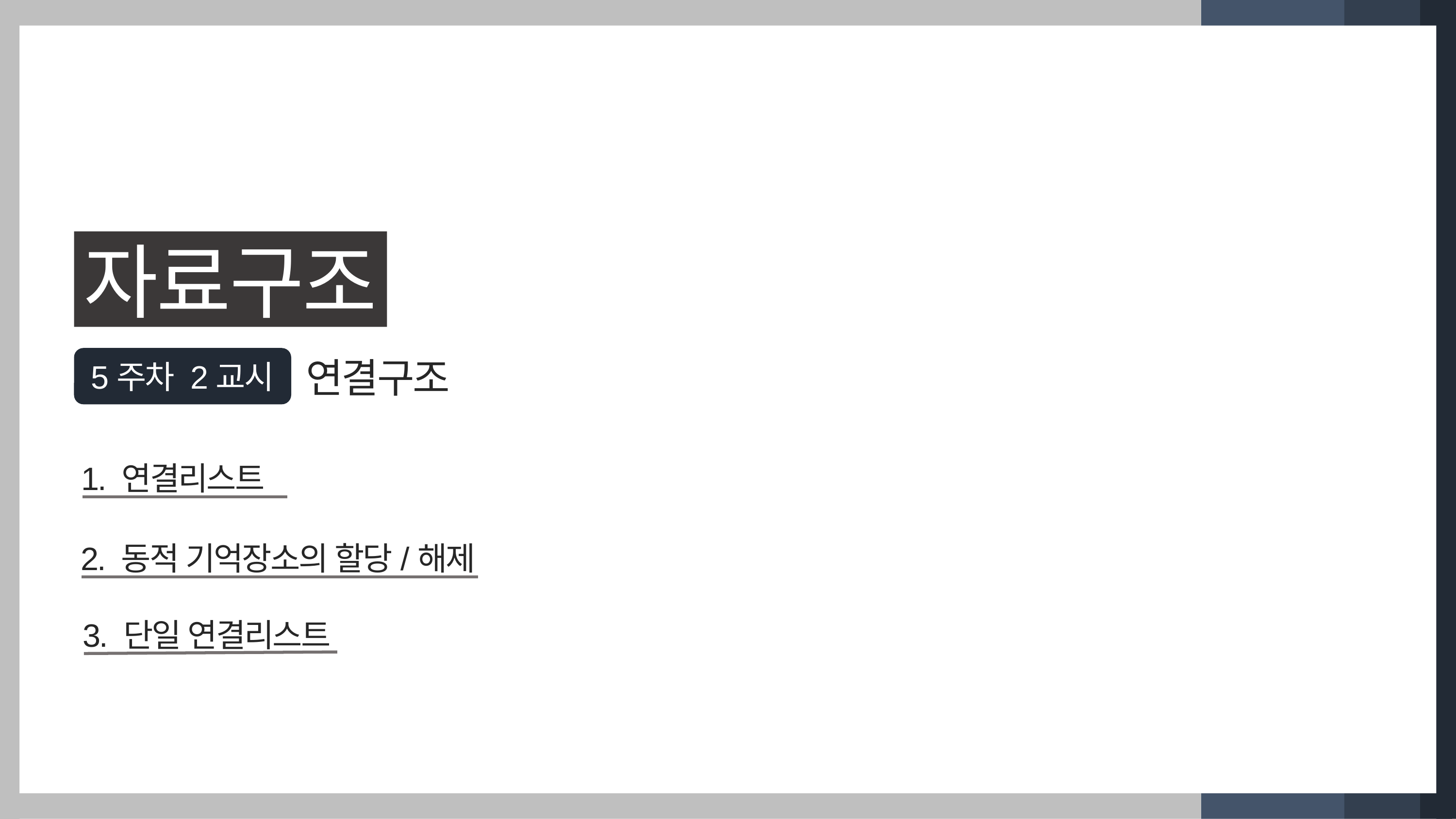

자료구조
5주차 2교시
연결구조

1. 연결리스트
2. 동적 기억장소의 할당/해제
3. 단일 연결리스트